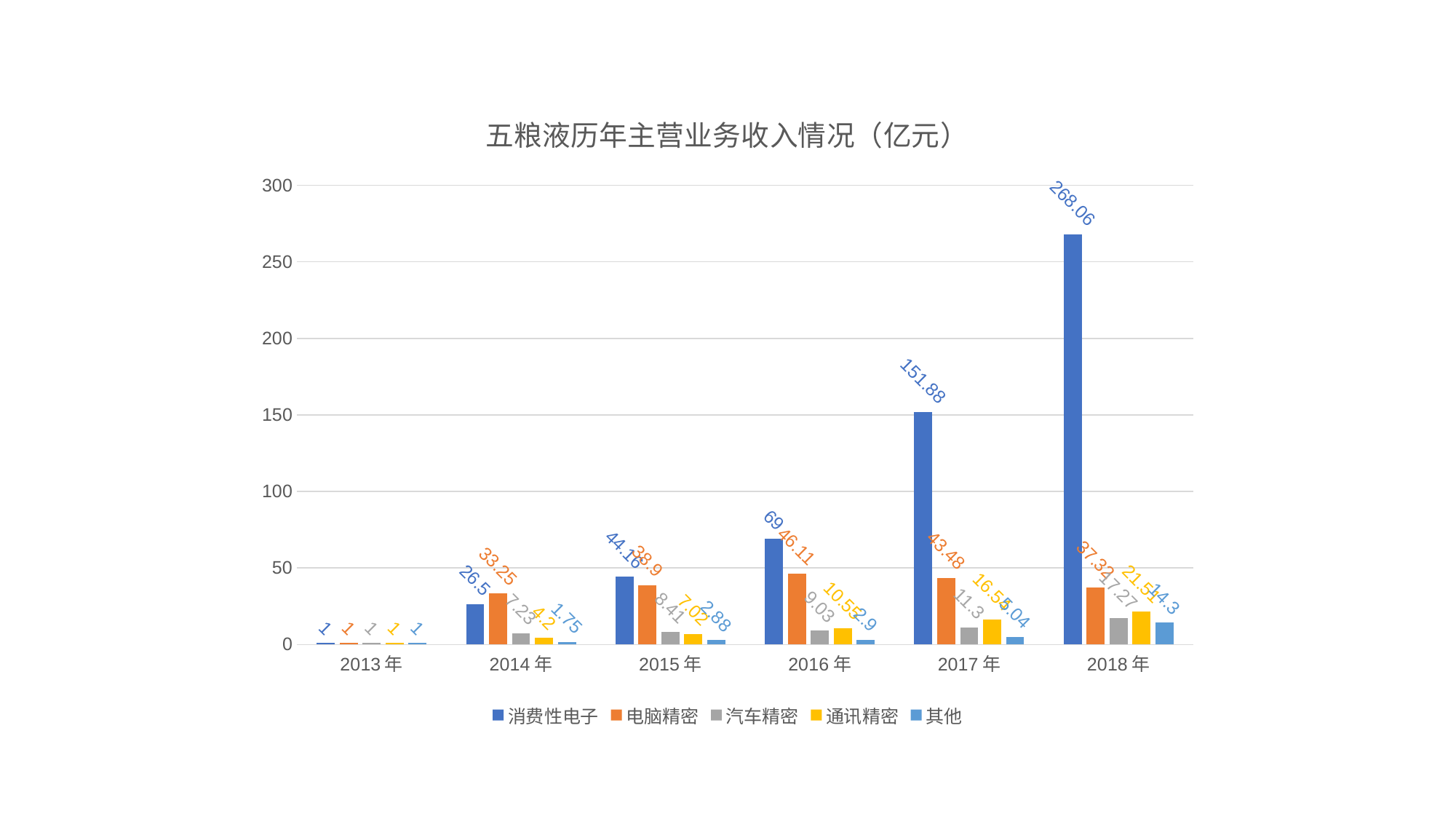

### Chart: 五粮液历年主营业务收入情况（亿元）

| Category | 消费性电子 | 电脑精密 | 汽车精密 | 通讯精密 | 其他 |
|---|---|---|---|---|---|
| 2013年 | 1.0 | 1.0 | 1.0 | 1.0 | 1.0 |
| 2014年 | 26.5 | 33.25 | 7.23 | 4.2 | 1.75 |
| 2015年 | 44.16 | 38.9 | 8.41 | 7.02 | 2.88 |
| 2016年 | 69.0 | 46.11 | 9.03 | 10.55 | 2.9 |
| 2017年 | 151.88 | 43.48 | 11.3 | 16.54 | 5.04 |
| 2018年 | 268.06 | 37.32 | 17.27 | 21.51 | 14.3 |